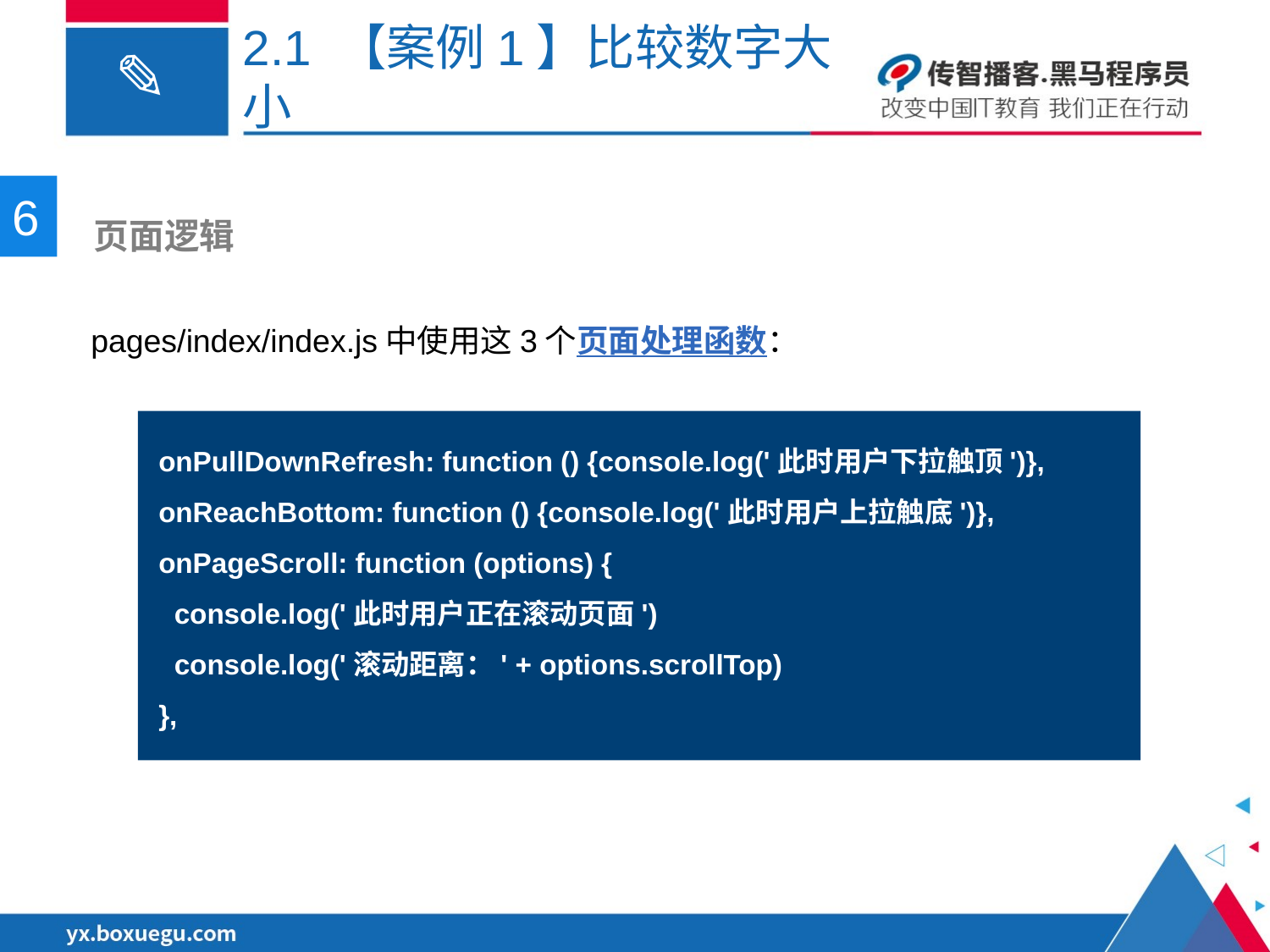

# 2.1 【案例1】比较数字大小

6
  页面逻辑
pages/index/index.js中使用这3个页面处理函数：

onPullDownRefresh: function () {console.log('此时用户下拉触顶')},
onReachBottom: function () {console.log('此时用户上拉触底')},
onPageScroll: function (options) {
  console.log('此时用户正在滚动页面')
  console.log('滚动距离：' + options.scrollTop)
},